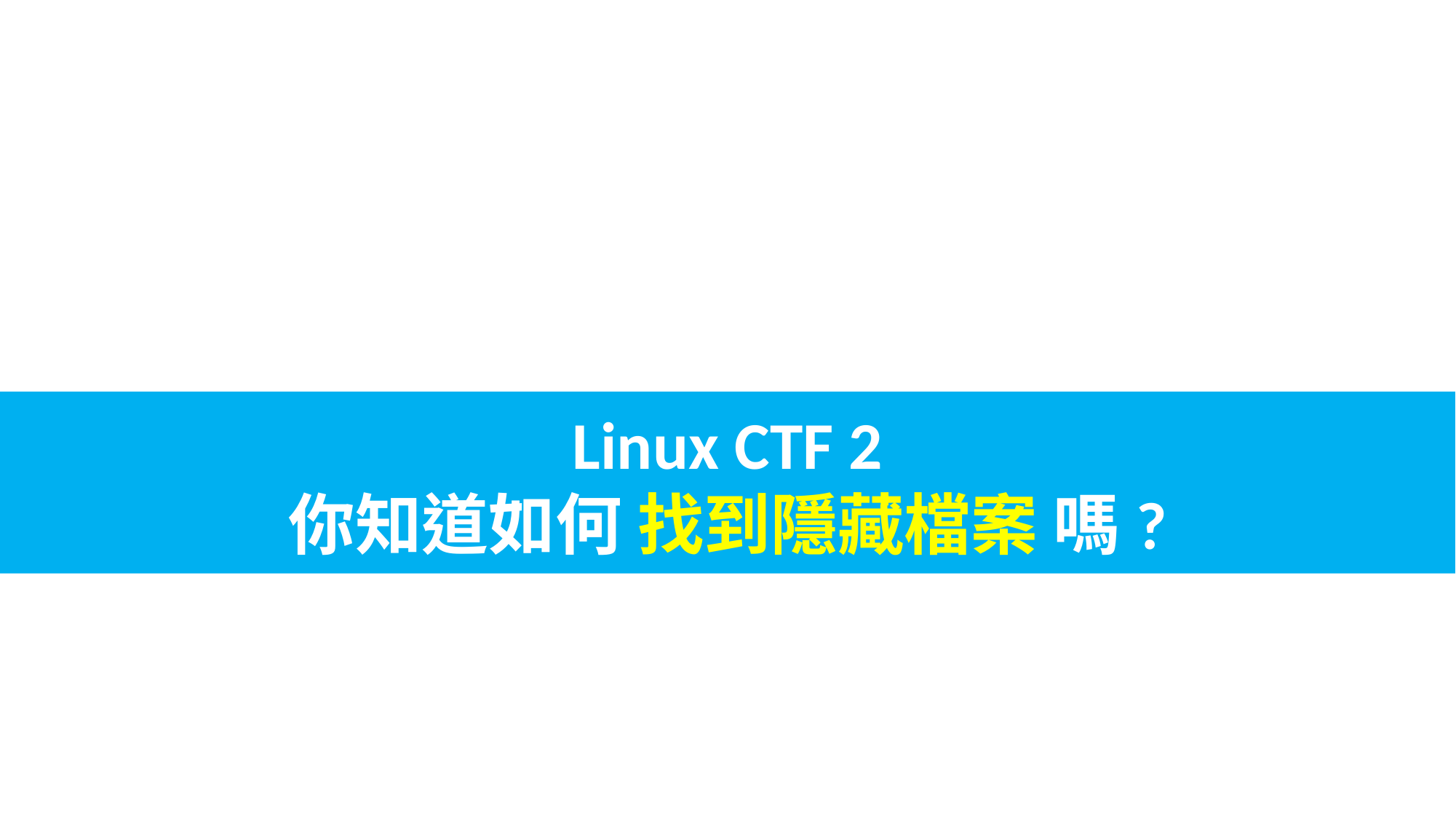

#

Linux CTF 2
你知道如何 找到隱藏檔案 嗎?